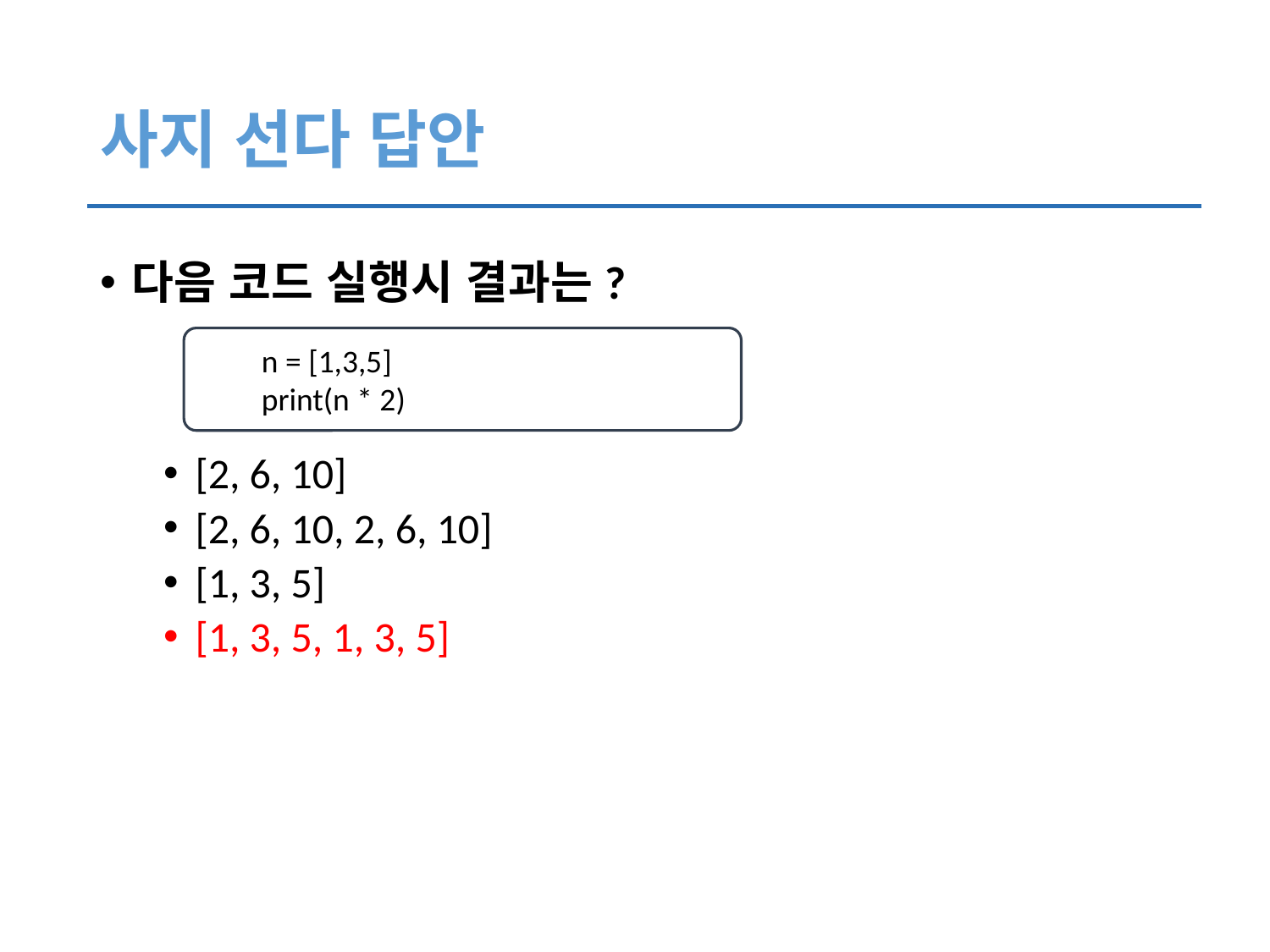

# 사지 선다 답안
다음 코드 실행시 결과는?

[2, 6, 10]
[2, 6, 10, 2, 6, 10]
[1, 3, 5]
[1, 3, 5, 1, 3, 5]

n = [1,3,5]
print(n * 2)